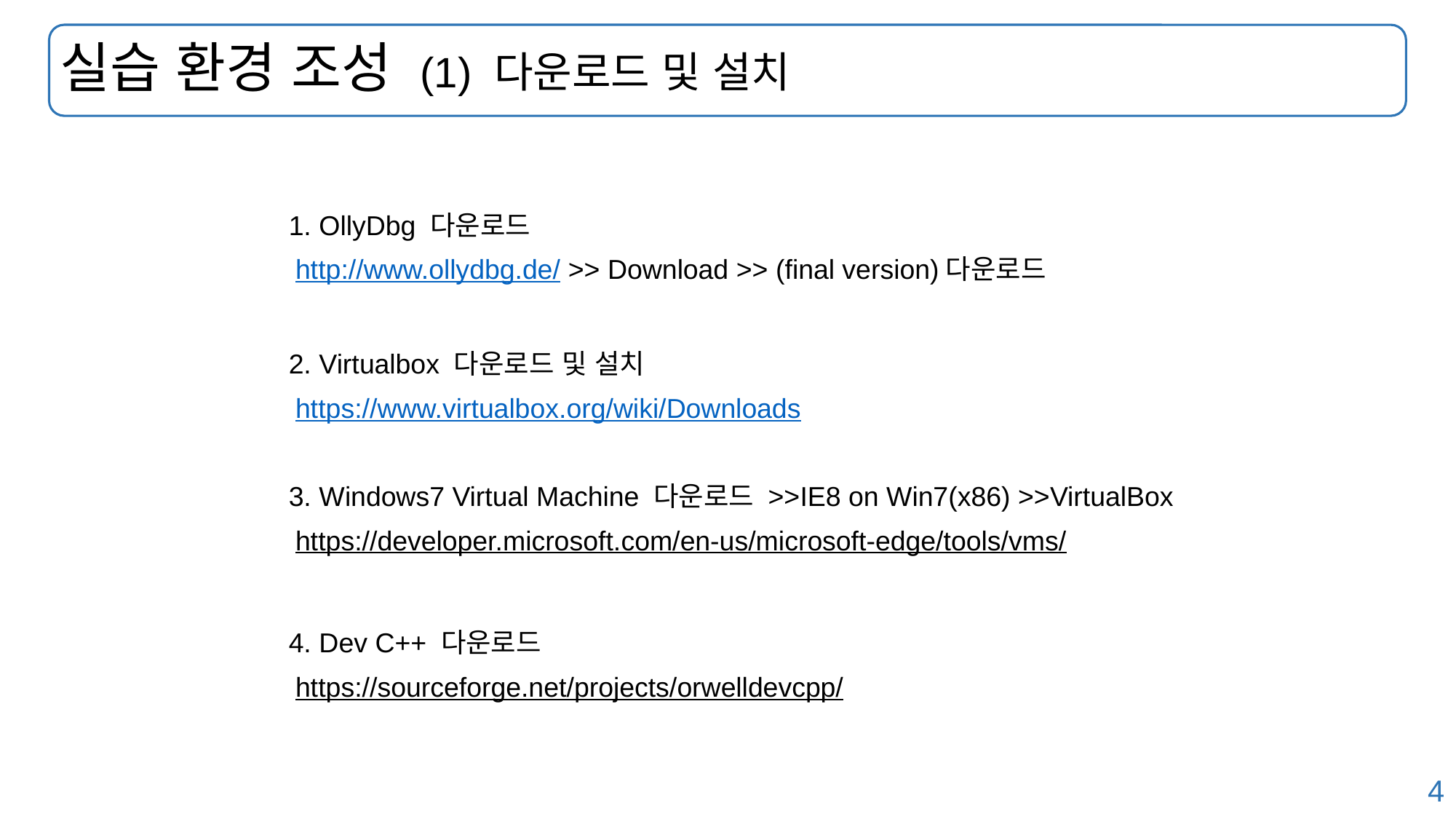

# 실습 환경 조성 (1) 다운로드 및 설치
1. OllyDbg 다운로드
http://www.ollydbg.de/ >> Download >> (final version)다운로드
2. Virtualbox 다운로드 및 설치
https://www.virtualbox.org/wiki/Downloads
3. Windows7 Virtual Machine 다운로드 >>IE8 on Win7(x86) >>VirtualBox
https://developer.microsoft.com/en-us/microsoft-edge/tools/vms/
4. Dev C++ 다운로드
https://sourceforge.net/projects/orwelldevcpp/